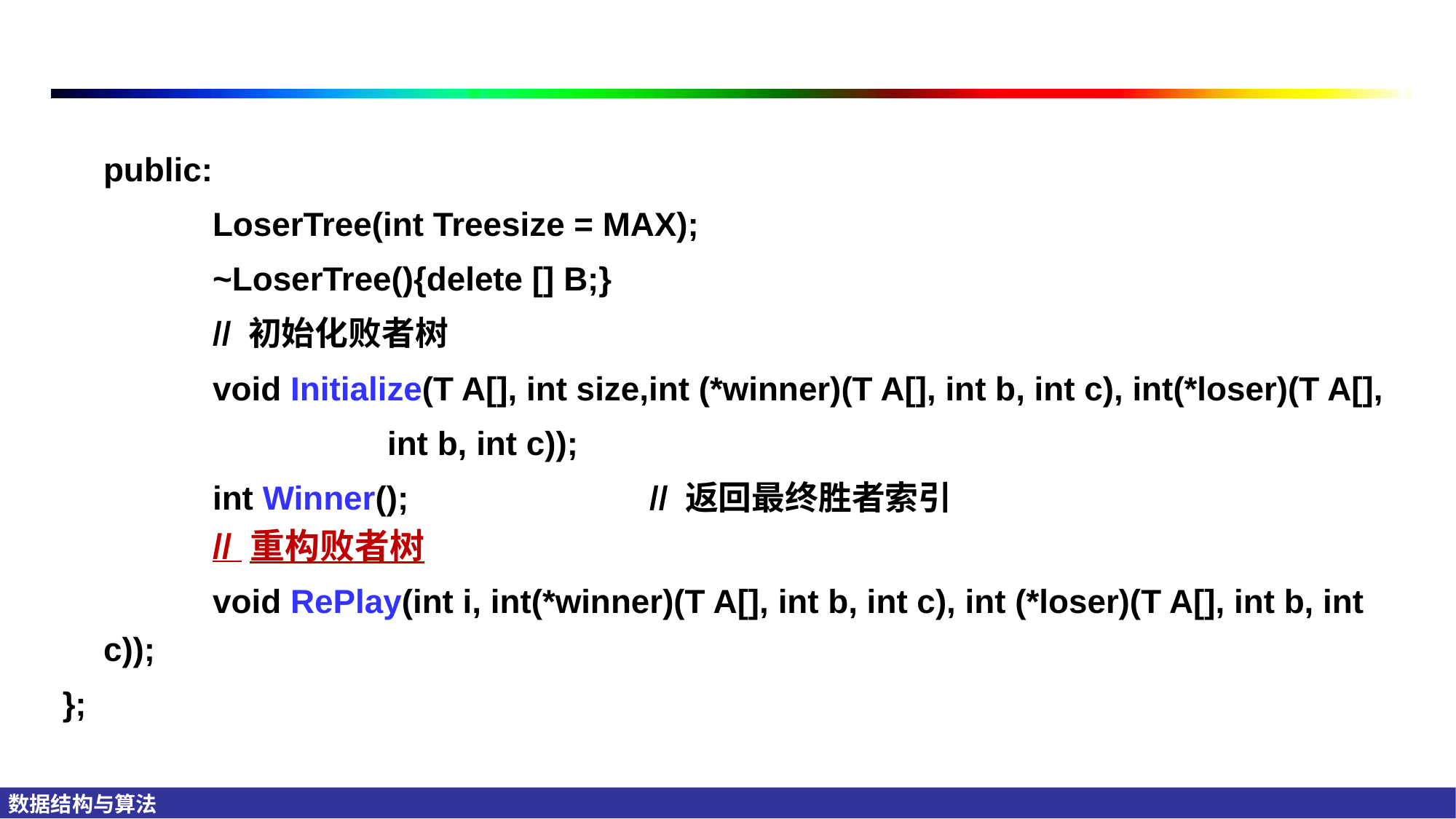

public:
		LoserTree(int Treesize = MAX);
		~LoserTree(){delete [] B;}
		// 初始化败者树
		void Initialize(T A[], int size,int (*winner)(T A[], int b, int c), int(*loser)(T A[],
                                   int b, int c));
		int Winner(); 			// 返回最终胜者索引
		// 重构败者树
		void RePlay(int i, int(*winner)(T A[], int b, int c), int (*loser)(T A[], int b, int c));
};